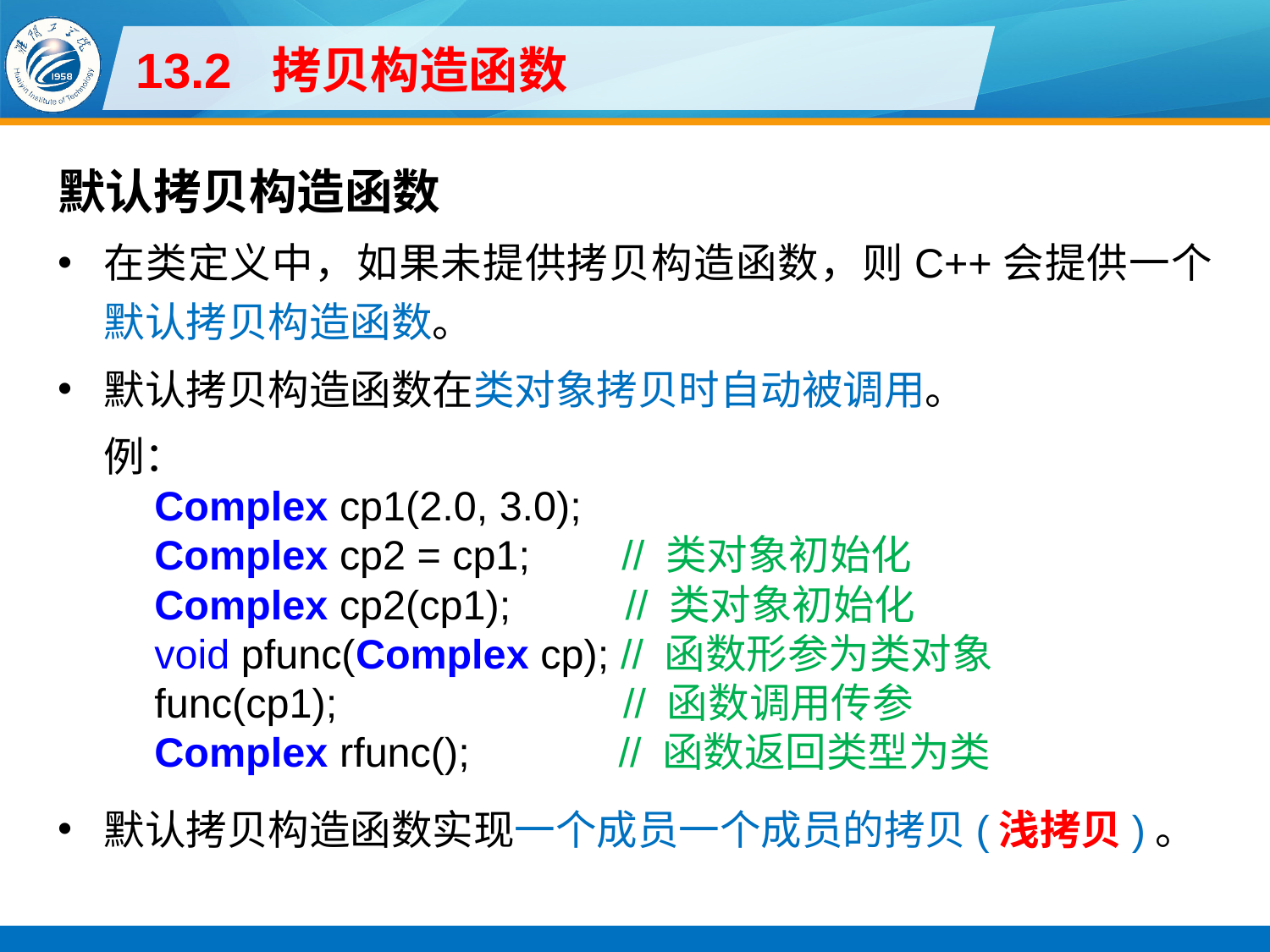

# 13.2  拷贝构造函数
默认拷贝构造函数
在类定义中，如果未提供拷贝构造函数，则C++会提供一个默认拷贝构造函数。
默认拷贝构造函数在类对象拷贝时自动被调用。
    例：
Complex cp1(2.0, 3.0);
Complex cp2 = cp1;        // 类对象初始化
Complex cp2(cp1);          // 类对象初始化
void pfunc(Complex cp); // 函数形参为类对象
func(cp1);                         // 函数调用传参
Complex rfunc();             // 函数返回类型为类
默认拷贝构造函数实现一个成员一个成员的拷贝(浅拷贝)。